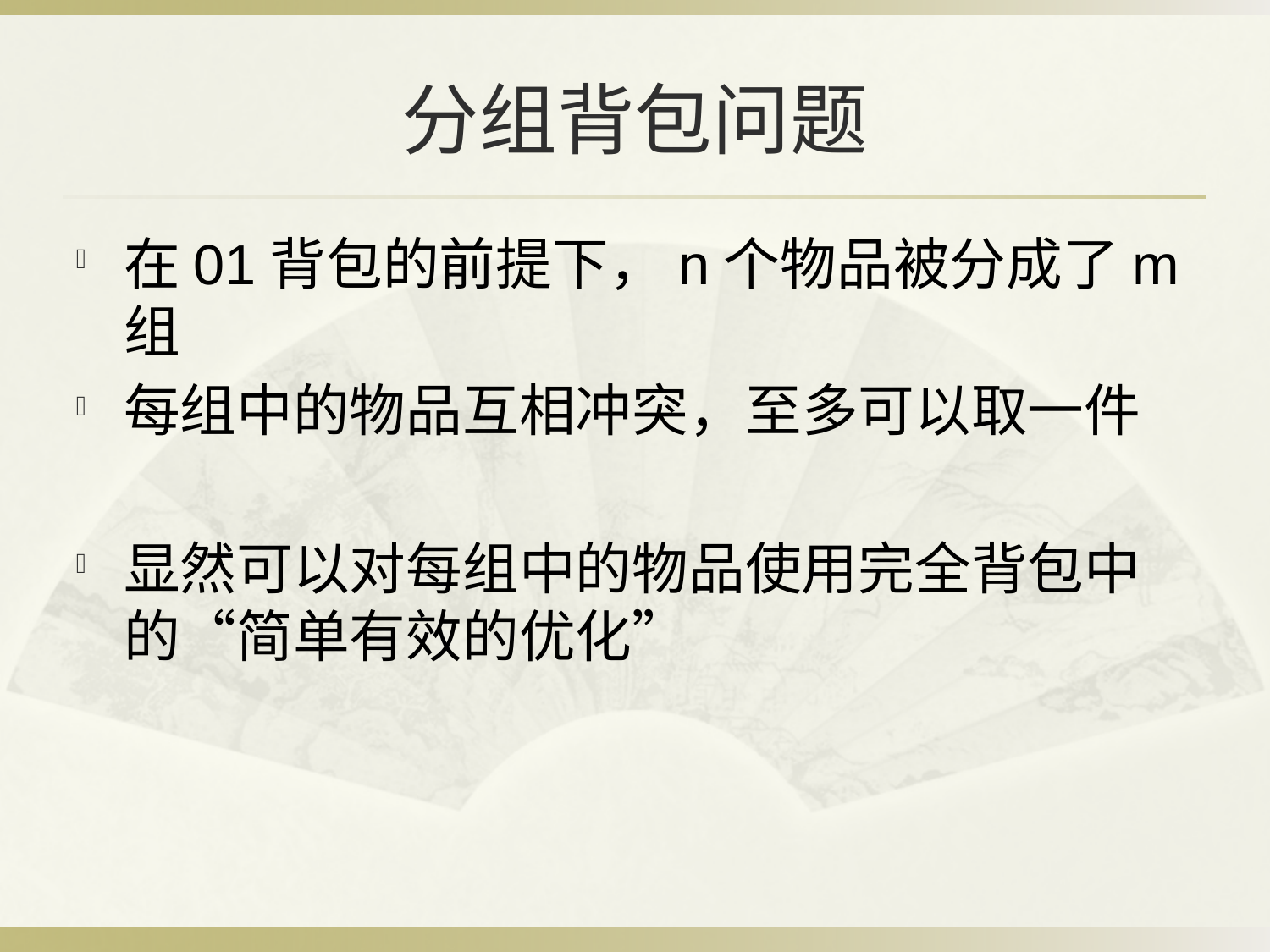

# 分组背包问题
在01背包的前提下，n个物品被分成了m组
每组中的物品互相冲突，至多可以取一件

显然可以对每组中的物品使用完全背包中的“简单有效的优化”